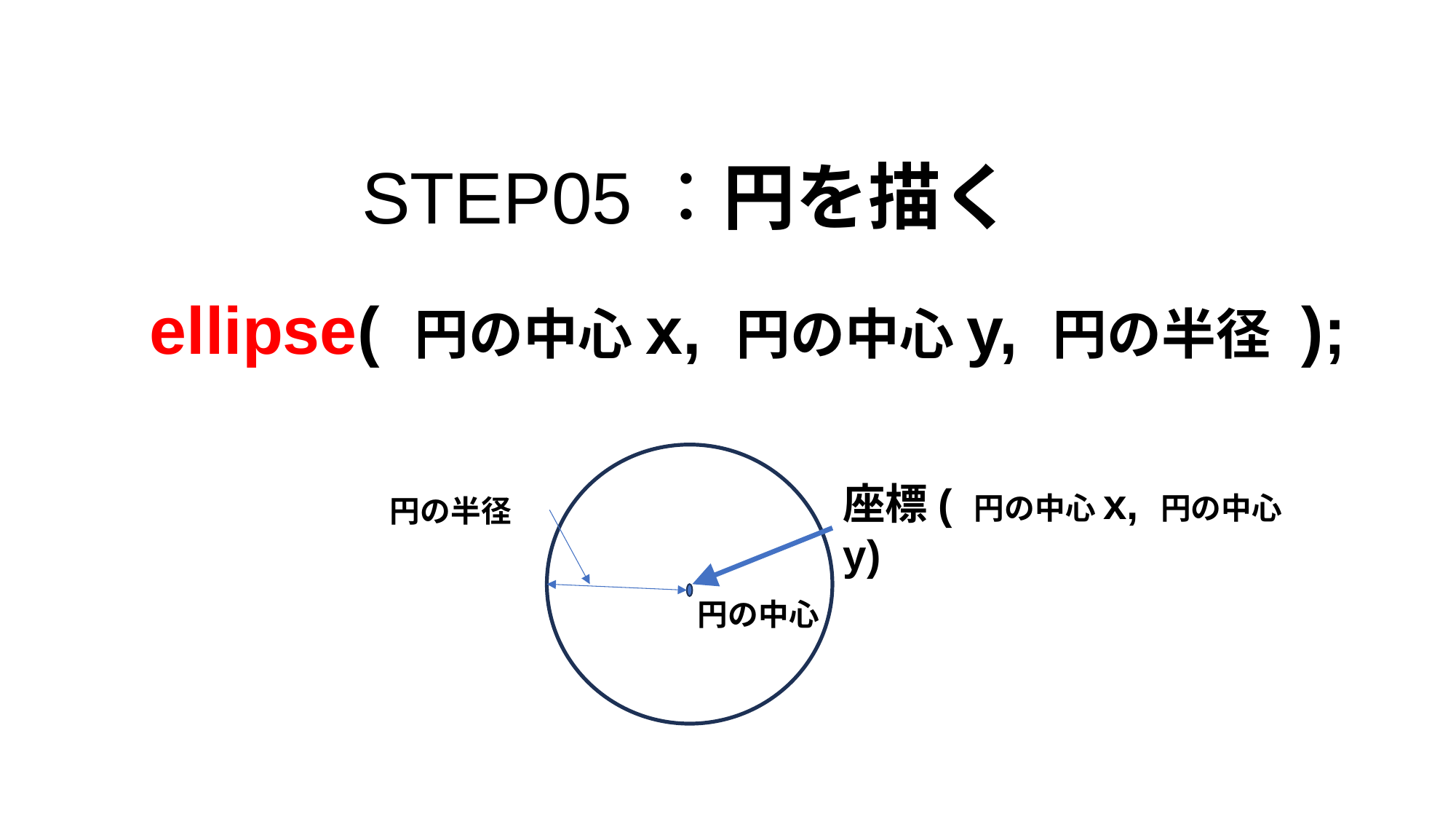

STEP05：円を描く
ellipse( 円の中心x, 円の中心y, 円の半径 );

座標( 円の中心x, 円の中心y)
円の半径

円の中心